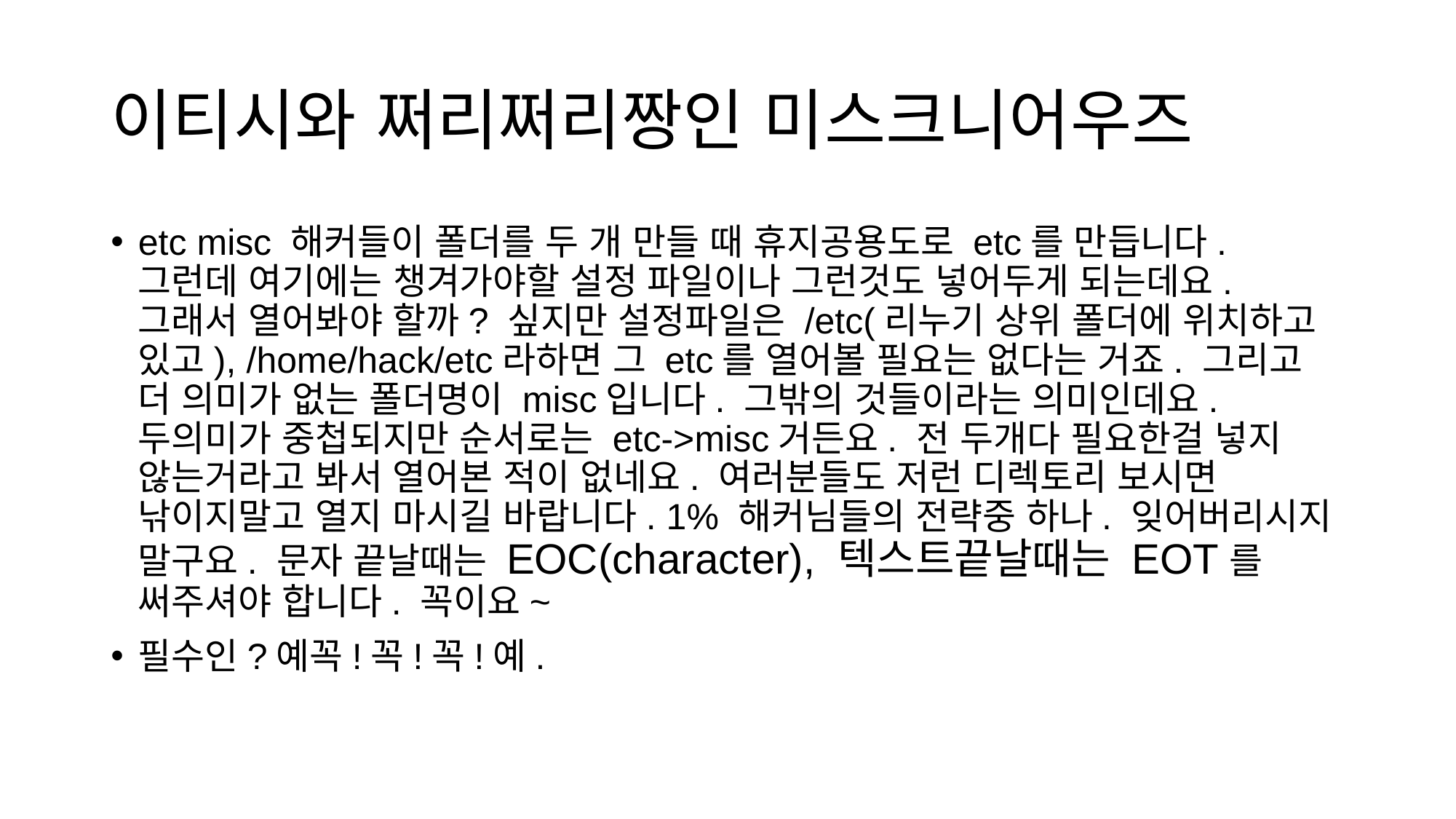

# 이티시와 쩌리쩌리짱인 미스크니어우즈
etc misc 해커들이 폴더를 두 개 만들 때 휴지공용도로 etc를 만듭니다. 그런데 여기에는 챙겨가야할 설정 파일이나 그런것도 넣어두게 되는데요. 그래서 열어봐야 할까? 싶지만 설정파일은 /etc(리누기 상위 폴더에 위치하고 있고), /home/hack/etc라하면 그 etc를 열어볼 필요는 없다는 거죠. 그리고 더 의미가 없는 폴더명이 misc입니다. 그밖의 것들이라는 의미인데요. 두의미가 중첩되지만 순서로는 etc->misc거든요. 전 두개다 필요한걸 넣지 않는거라고 봐서 열어본 적이 없네요. 여러분들도 저런 디렉토리 보시면 낚이지말고 열지 마시길 바랍니다. 1% 해커님들의 전략중 하나. 잊어버리시지 말구요. 문자 끝날때는 EOC(character), 텍스트끝날때는 EOT를 써주셔야 합니다. 꼭이요~
필수인?예꼭!꼭!꼭!예.